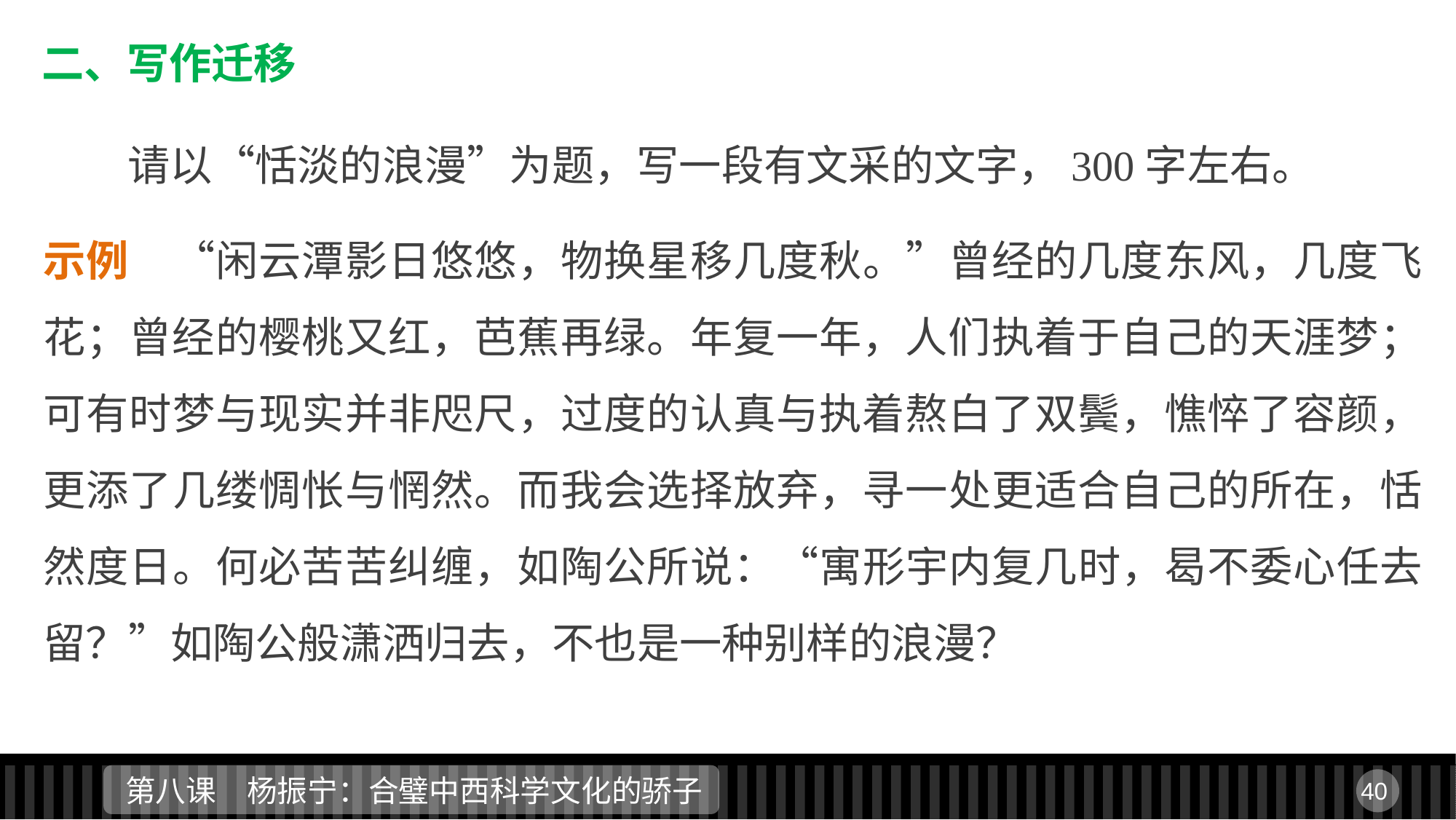

二、写作迁移
        请以“恬淡的浪漫”为题，写一段有文采的文字，300字左右。
示例　“闲云潭影日悠悠，物换星移几度秋。”曾经的几度东风，几度飞花；曾经的樱桃又红，芭蕉再绿。年复一年，人们执着于自己的天涯梦；可有时梦与现实并非咫尺，过度的认真与执着熬白了双鬓，憔悴了容颜，更添了几缕惆怅与惘然。而我会选择放弃，寻一处更适合自己的所在，恬然度日。何必苦苦纠缠，如陶公所说：“寓形宇内复几时，曷不委心任去留？”如陶公般潇洒归去，不也是一种别样的浪漫？